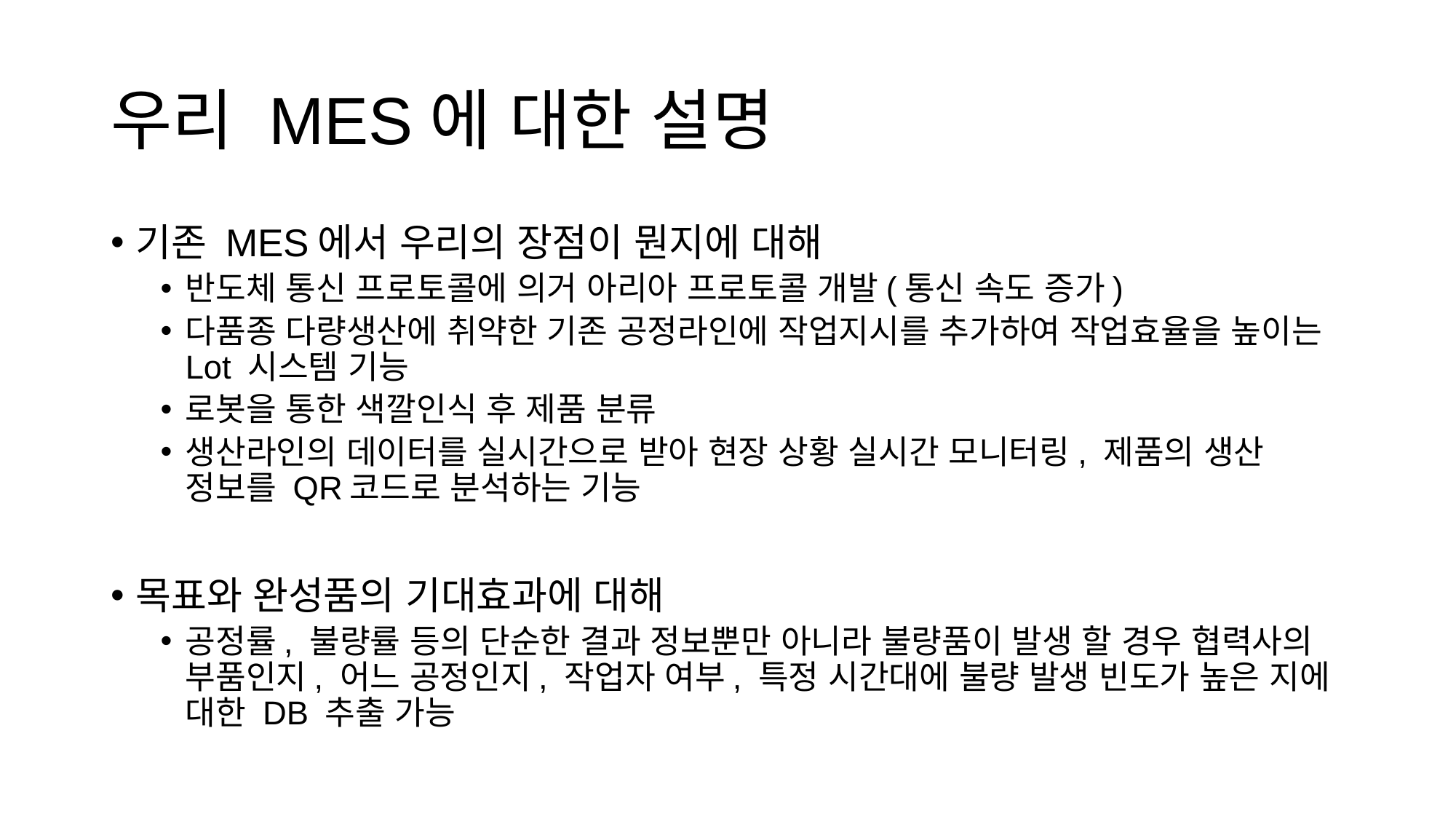

# 우리 MES에 대한 설명
기존 MES에서 우리의 장점이 뭔지에 대해
반도체 통신 프로토콜에 의거 아리아 프로토콜 개발(통신 속도 증가)
다품종 다량생산에 취약한 기존 공정라인에 작업지시를 추가하여 작업효율을 높이는 Lot 시스템 기능
로봇을 통한 색깔인식 후 제품 분류
생산라인의 데이터를 실시간으로 받아 현장 상황 실시간 모니터링, 제품의 생산 정보를 QR코드로 분석하는 기능

목표와 완성품의 기대효과에 대해
공정률, 불량률 등의 단순한 결과 정보뿐만 아니라 불량품이 발생 할 경우 협력사의 부품인지, 어느 공정인지, 작업자 여부, 특정 시간대에 불량 발생 빈도가 높은 지에 대한 DB 추출 가능